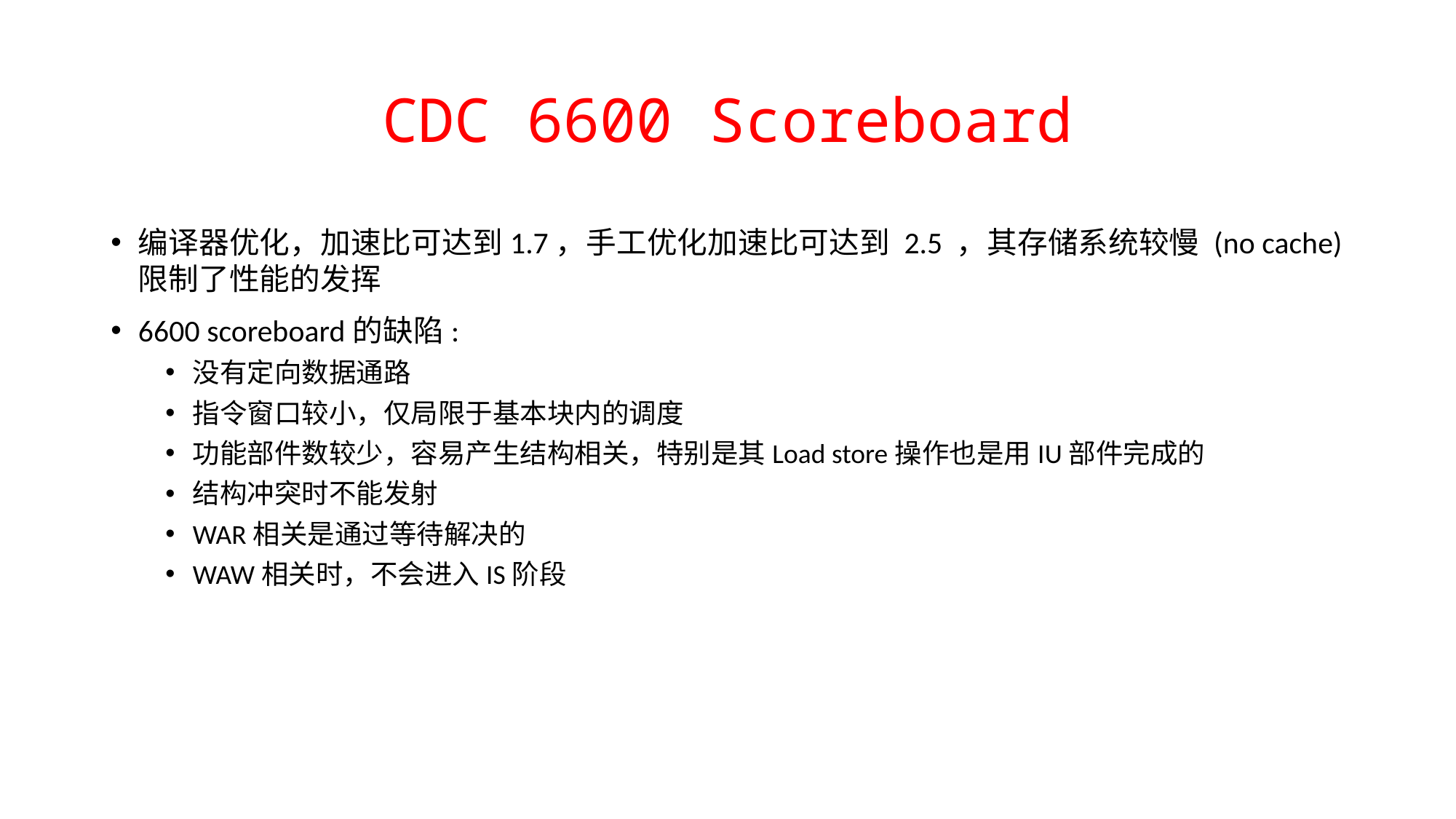

# CDC 6600 Scoreboard
编译器优化，加速比可达到1.7，手工优化加速比可达到 2.5 ，其存储系统较慢 (no cache)限制了性能的发挥
6600 scoreboard的缺陷:
没有定向数据通路
指令窗口较小，仅局限于基本块内的调度
功能部件数较少，容易产生结构相关，特别是其Load store操作也是用IU部件完成的
结构冲突时不能发射
WAR相关是通过等待解决的
WAW相关时，不会进入IS阶段